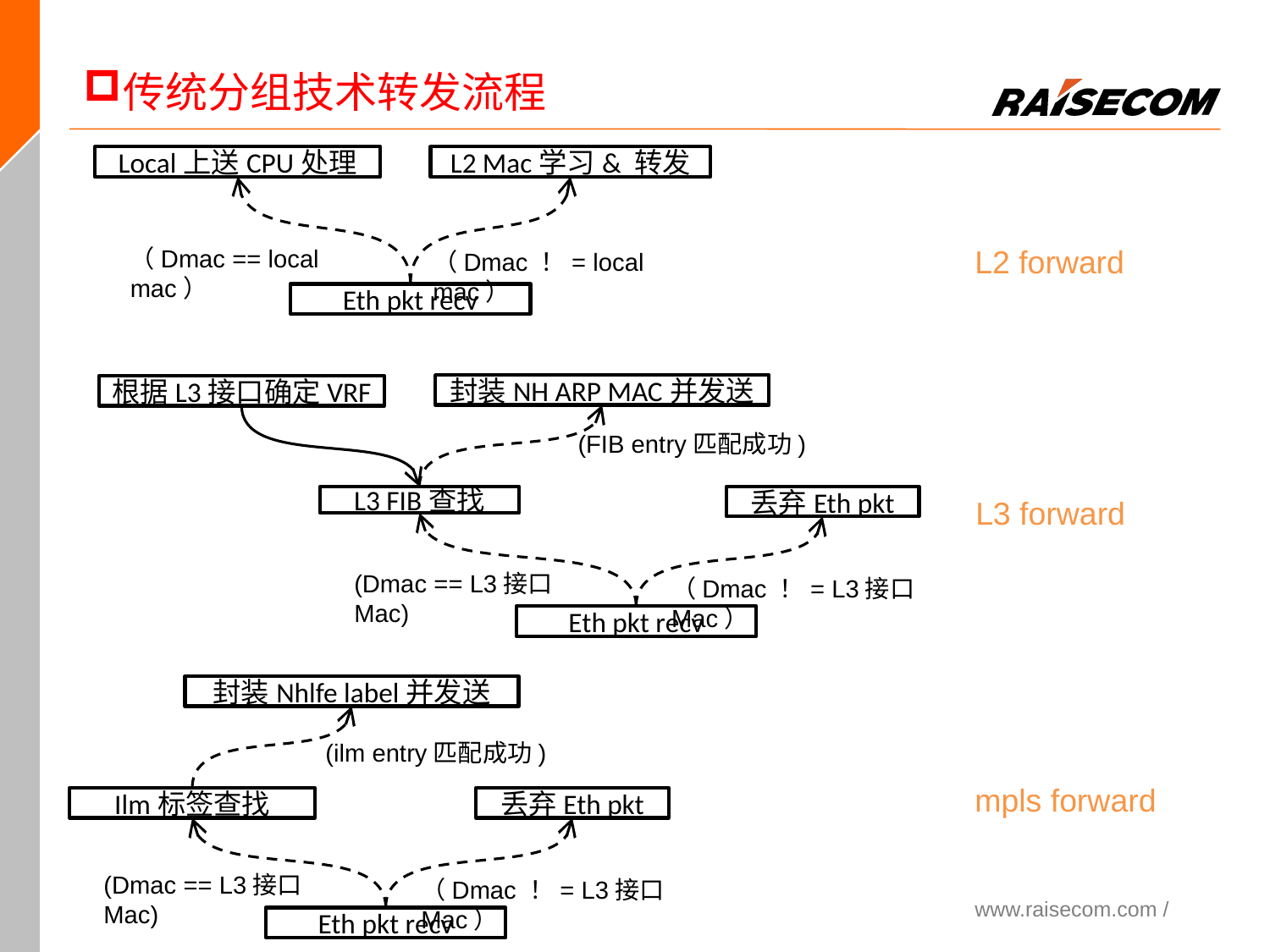

传统分组技术转发流程
Local上送CPU处理
L2 Mac学习& 转发
L2 forward
（Dmac == local mac）
（Dmac ！= local mac）
Eth pkt recv
封装NH ARP MAC并发送
根据L3接口确定VRF
(FIB entry匹配成功)
L3 FIB查找
丢弃Eth pkt
L3 forward
(Dmac == L3接口Mac)
（Dmac ！= L3接口Mac）
Eth pkt recv
封装Nhlfe label并发送
(ilm entry匹配成功)
mpls forward
Ilm标签查找
丢弃Eth pkt
(Dmac == L3接口Mac)
（Dmac ！= L3接口Mac）
Eth pkt recv